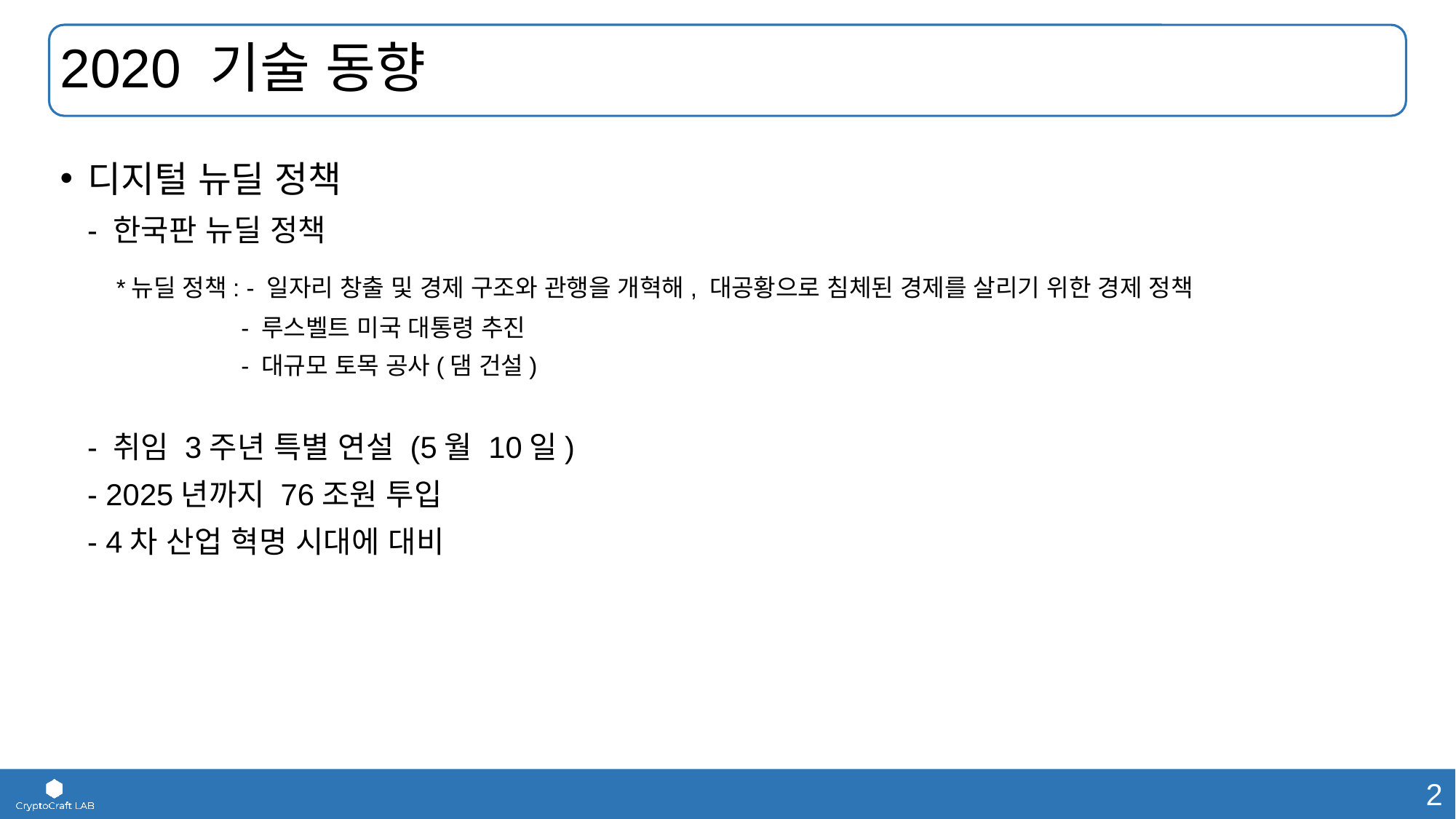

# 2020 기술 동향
디지털 뉴딜 정책
- 한국판 뉴딜 정책
  *뉴딜 정책: - 일자리 창출 및 경제 구조와 관행을 개혁해, 대공황으로 침체된 경제를 살리기 위한 경제 정책
                      - 루스벨트 미국 대통령 추진
                      - 대규모 토목 공사(댐 건설)
- 취임 3주년 특별 연설 (5월 10일)
- 2025년까지 76조원 투입
- 4차 산업 혁명 시대에 대비